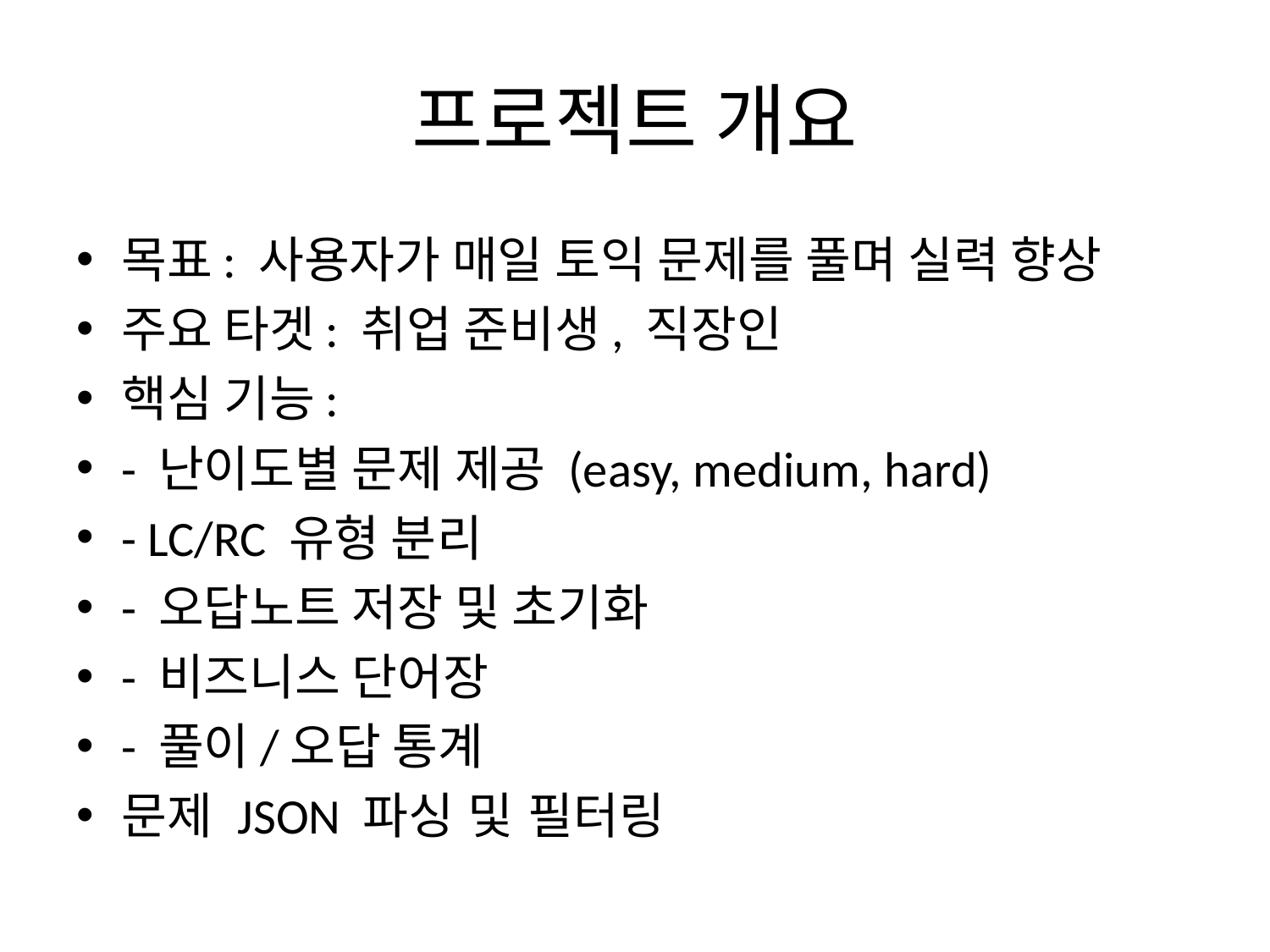

# 프로젝트 개요
목표: 사용자가 매일 토익 문제를 풀며 실력 향상
주요 타겟: 취업 준비생, 직장인
핵심 기능:
- 난이도별 문제 제공 (easy, medium, hard)
- LC/RC 유형 분리
- 오답노트 저장 및 초기화
- 비즈니스 단어장
- 풀이/오답 통계
문제 JSON 파싱 및 필터링